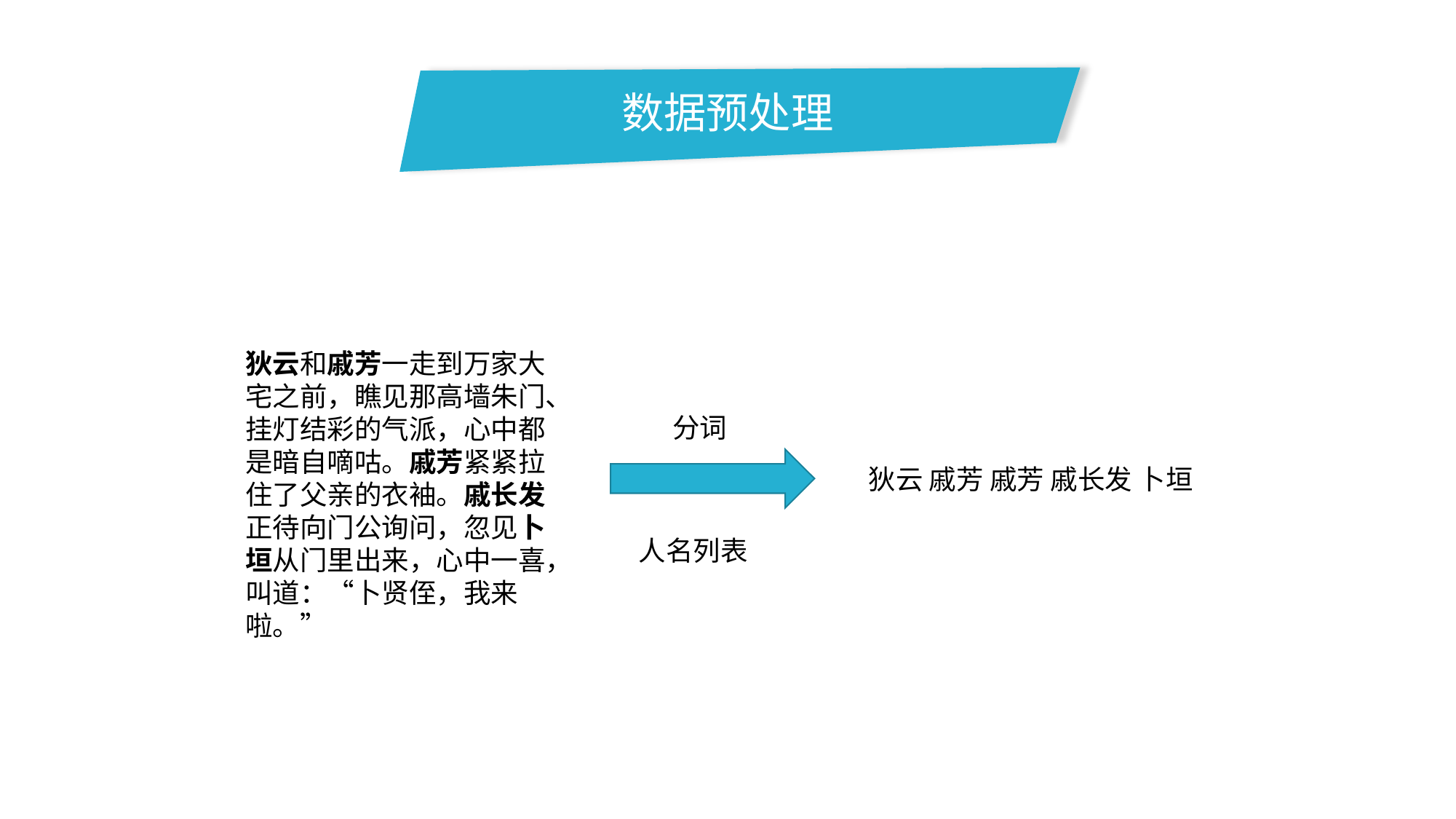

数据预处理
狄云和戚芳一走到万家大宅之前，瞧见那高墙朱门、挂灯结彩的气派，心中都是暗自嘀咕。戚芳紧紧拉住了父亲的衣袖。戚长发正待向门公询问，忽见卜垣从门里出来，心中一喜，叫道：“卜贤侄，我来啦。”
分词

狄云 戚芳 戚芳 戚长发 卜垣
人名列表